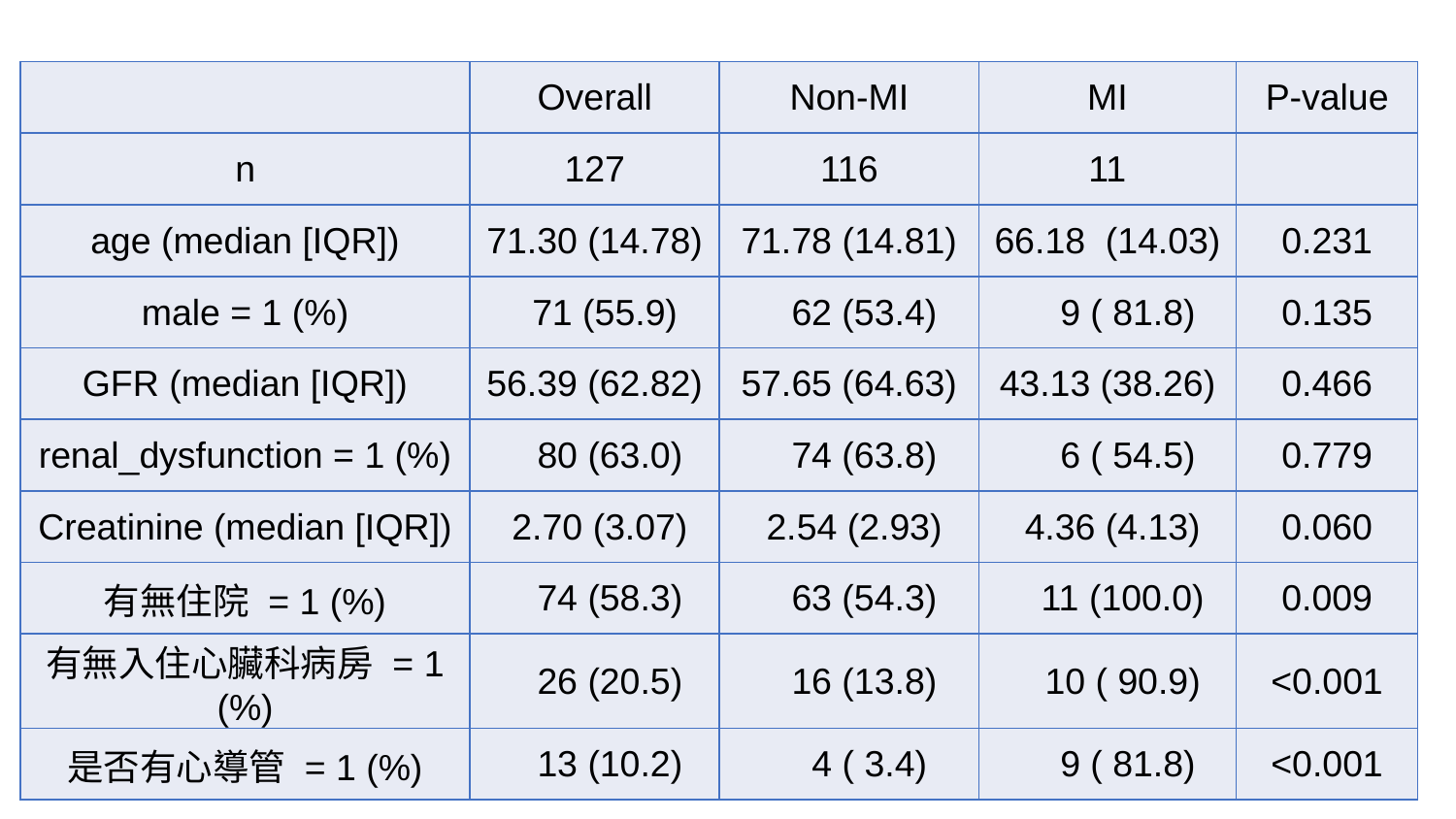

|  | Overall | Non-MI | MI | P-value |
| --- | --- | --- | --- | --- |
| n | 127 | 116 | 11 |  |
| age (median [IQR]) | 71.30 (14.78) | 71.78 (14.81) | 66.18 (14.03) | 0.231 |
| male = 1 (%) | 71 (55.9) | 62 (53.4) | 9 ( 81.8) | 0.135 |
| GFR (median [IQR]) | 56.39 (62.82) | 57.65 (64.63) | 43.13 (38.26) | 0.466 |
| renal\_dysfunction = 1 (%) | 80 (63.0) | 74 (63.8) | 6 ( 54.5) | 0.779 |
| Creatinine (median [IQR]) | 2.70 (3.07) | 2.54 (2.93) | 4.36 (4.13) | 0.060 |
| 有無住院 = 1 (%) | 74 (58.3) | 63 (54.3) | 11 (100.0) | 0.009 |
| 有無入住心臟科病房 = 1 (%) | 26 (20.5) | 16 (13.8) | 10 ( 90.9) | <0.001 |
| 是否有心導管 = 1 (%) | 13 (10.2) | 4 ( 3.4) | 9 ( 81.8) | <0.001 |